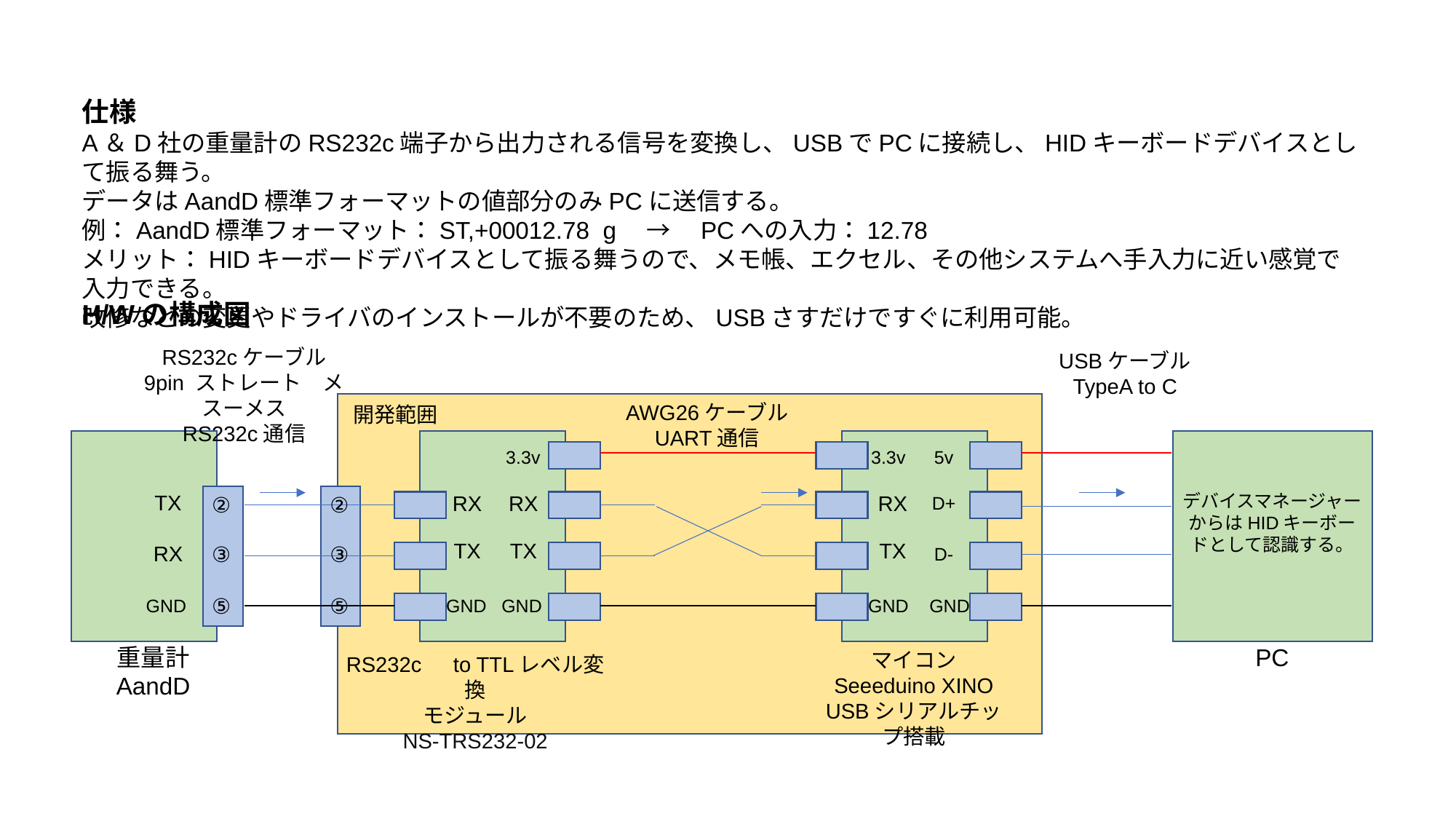

仕様
A＆D社の重量計のRS232c端子から出力される信号を変換し、USBでPCに接続し、HIDキーボードデバイスとして振る舞う。
データはAandD標準フォーマットの値部分のみPCに送信する。
例：AandD標準フォーマット：ST,+00012.78  g　→　PCへの入力：12.78
メリット：HIDキーボードデバイスとして振る舞うので、メモ帳、エクセル、その他システムへ手入力に近い感覚で入力できる。
改修などの変更やドライバのインストールが不要のため、USBさすだけですぐに利用可能。
H/Wの構成図
RS232cケーブル
9pin ストレート　メスーメス
RS232c通信
USBケーブル
TypeA to C
AWG26ケーブル
UART通信

開発範囲

3.3v
3.3v
5v

TX
デバイスマネージャーからはHIDキーボードとして認識する。
RX
RX
RX
②
②

D+

TX
TX
TX
RX
③
③
D-

⑤
⑤
GND
GND
GND
GND
GND

重量計
AandD
PC
マイコン
Seeeduino XINO
USBシリアルチップ搭載
RS232c　to TTLレベル変換
モジュール
NS-TRS232-02